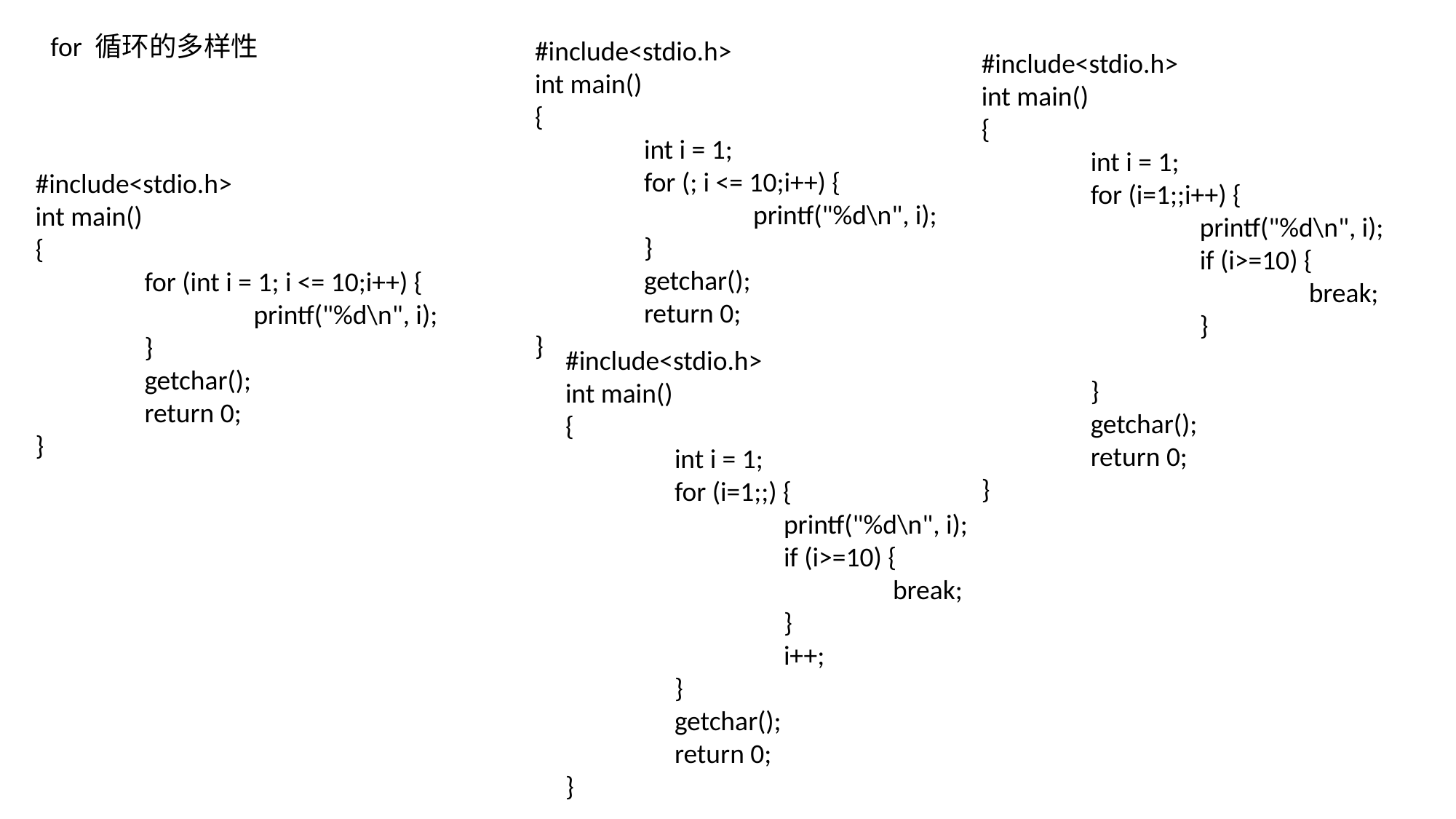

for 循环的多样性
#include<stdio.h>
int main()
{
	int i = 1;
	for (; i <= 10;i++) {
		printf("%d\n", i);
	}
	getchar();
	return 0;
}
#include<stdio.h>
int main()
{
	int i = 1;
	for (i=1;;i++) {
		printf("%d\n", i);
		if (i>=10) {
			break;
		}

	}
	getchar();
	return 0;
}
#include<stdio.h>
int main()
{
	for (int i = 1; i <= 10;i++) {
		printf("%d\n", i);
	}
	getchar();
	return 0;
}
#include<stdio.h>
int main()
{
	int i = 1;
	for (i=1;;) {
		printf("%d\n", i);
		if (i>=10) {
			break;
		}
		i++;
	}
	getchar();
	return 0;
}